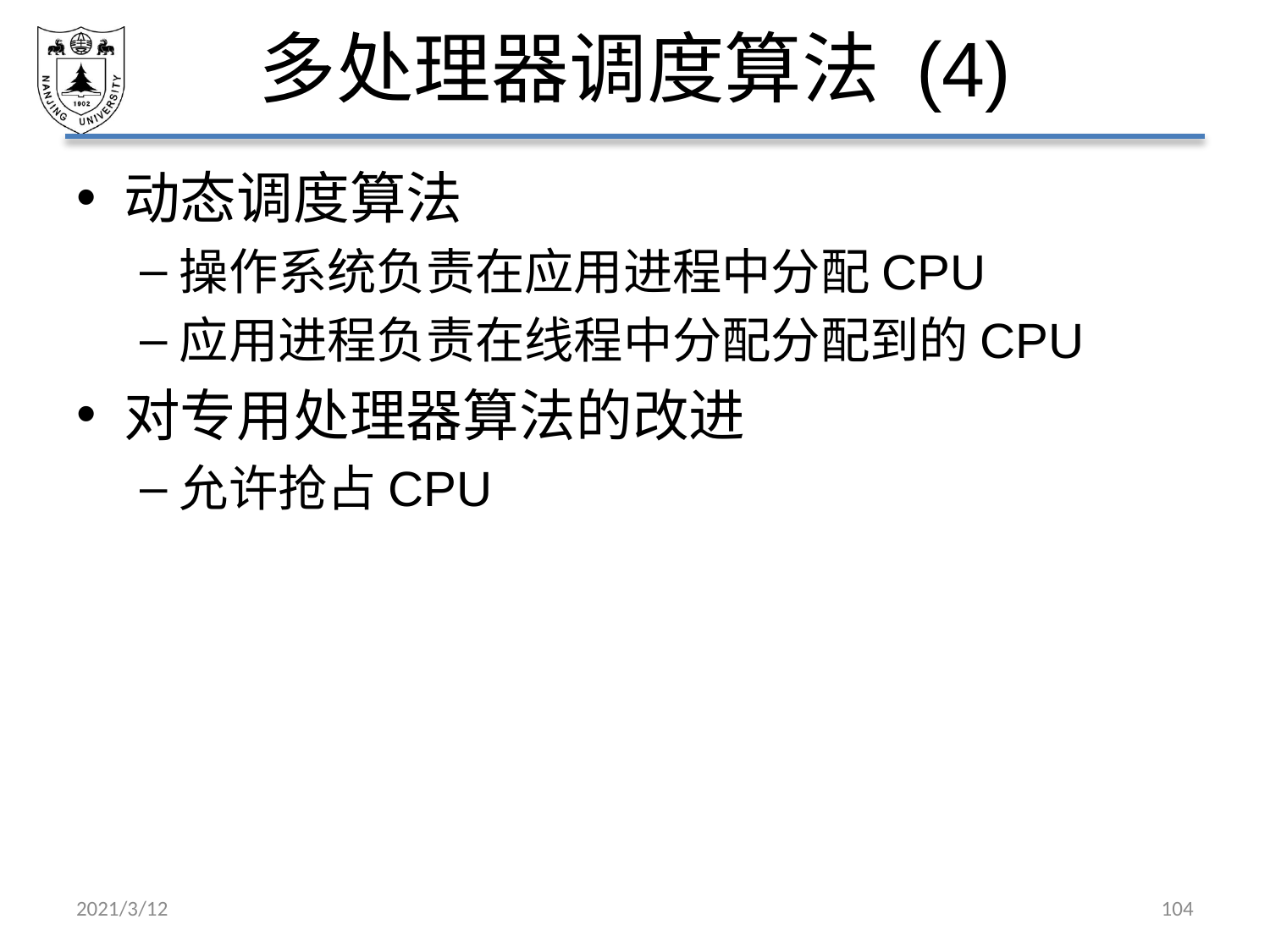

# 多处理器调度算法 (4)
动态调度算法
操作系统负责在应用进程中分配CPU
应用进程负责在线程中分配分配到的CPU
对专用处理器算法的改进
允许抢占CPU
2021/3/12
104